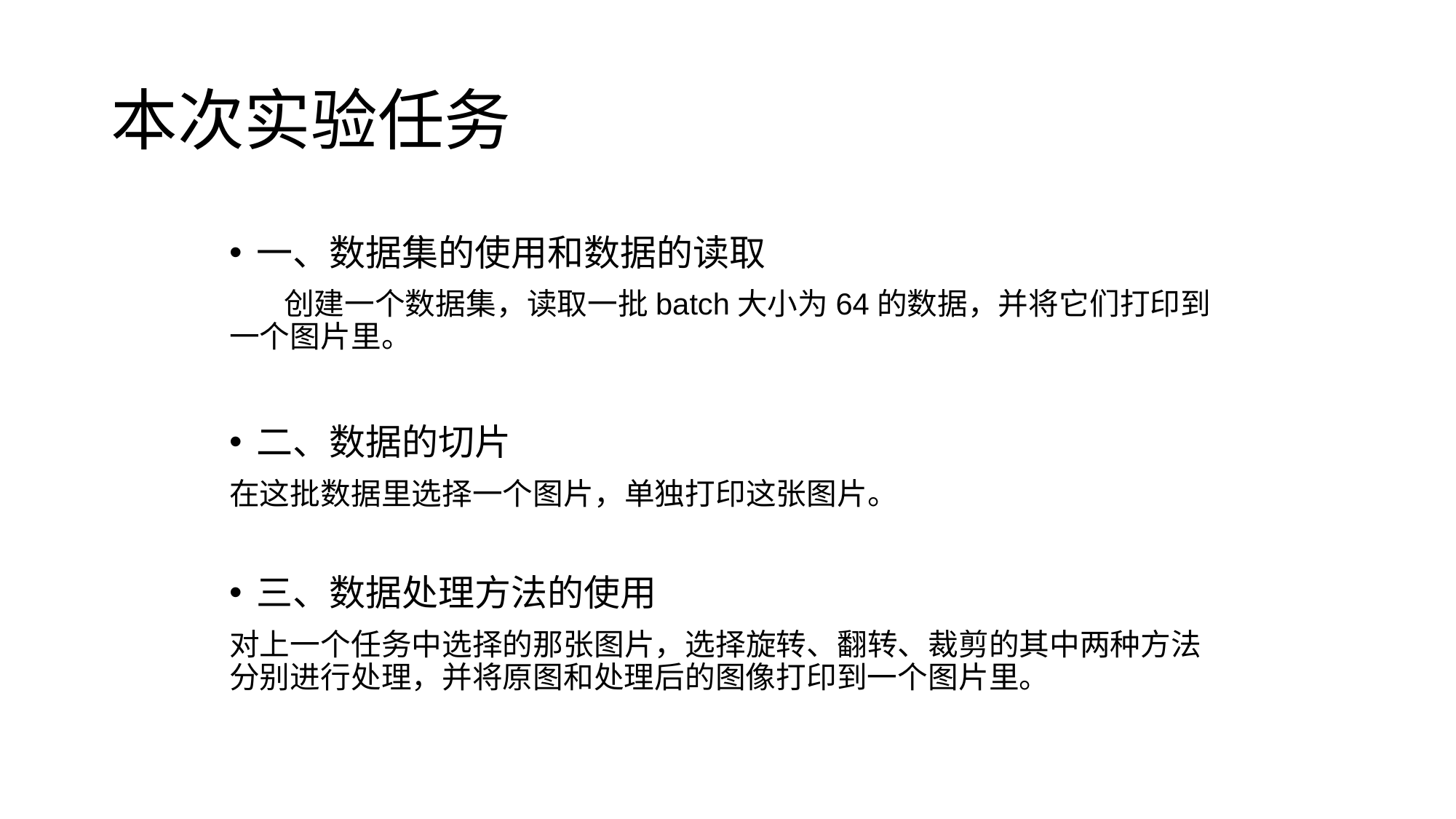

# 本次实验任务
一、数据集的使用和数据的读取
       创建一个数据集，读取一批batch大小为64的数据，并将它们打印到一个图片里。

二、数据的切片
在这批数据里选择一个图片，单独打印这张图片。

三、数据处理方法的使用
对上一个任务中选择的那张图片，选择旋转、翻转、裁剪的其中两种方法分别进行处理，并将原图和处理后的图像打印到一个图片里。